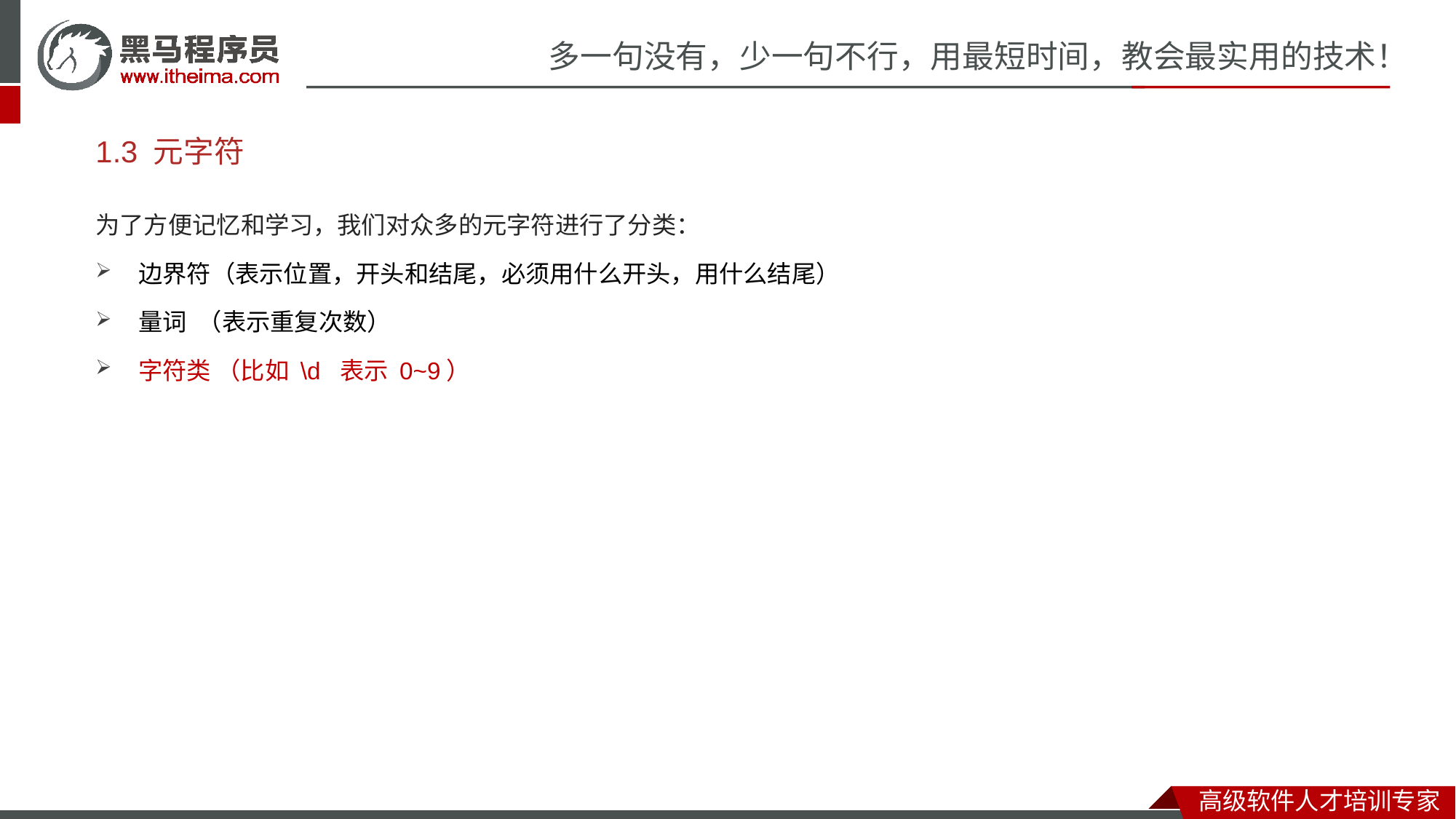

# 1.3 元字符
为了方便记忆和学习，我们对众多的元字符进行了分类：
边界符（表示位置，开头和结尾，必须用什么开头，用什么结尾）
量词  （表示重复次数）
字符类 （比如 \d  表示 0~9）